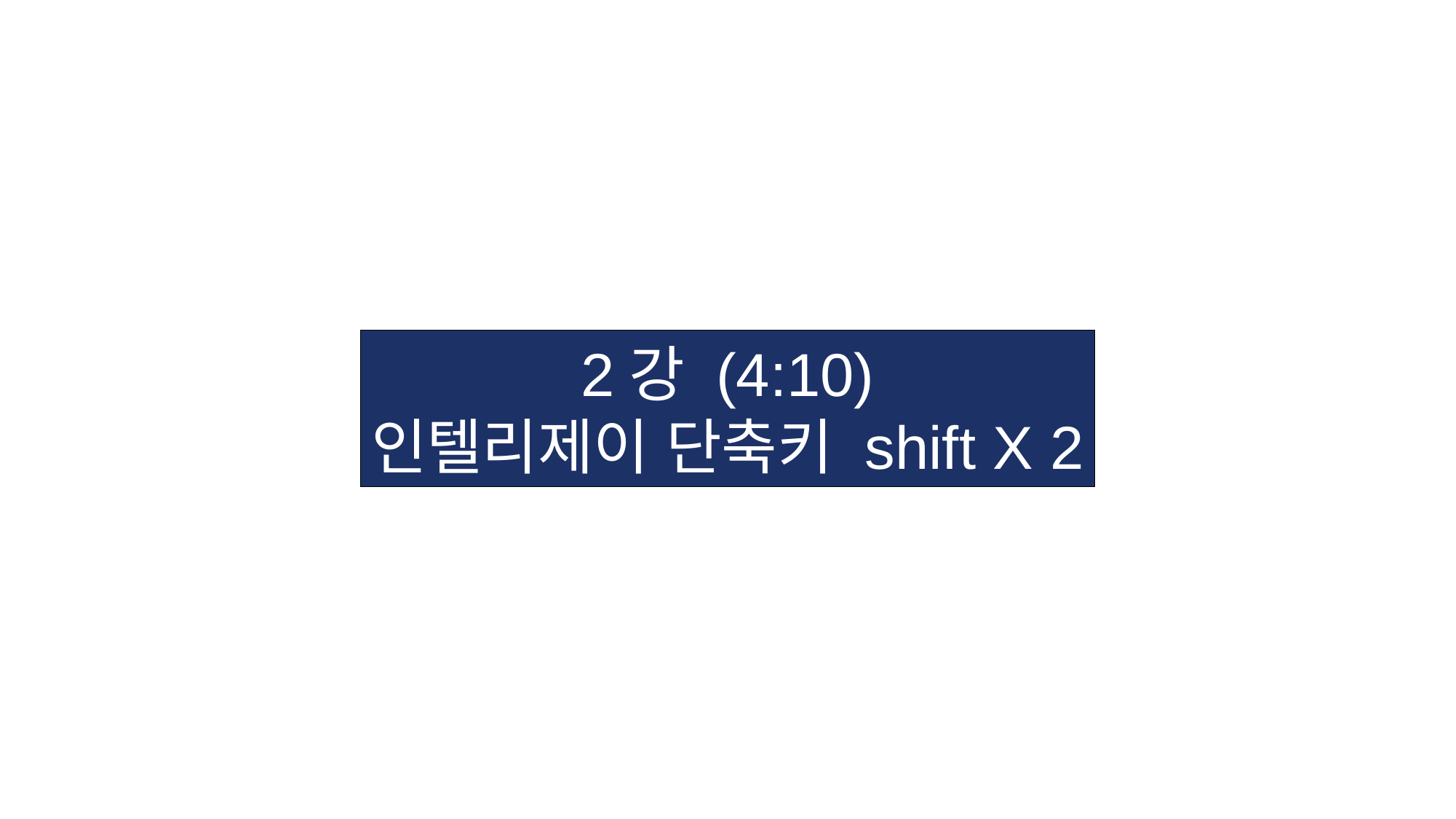

2강 (4:10)
인텔리제이 단축키 shift X 2